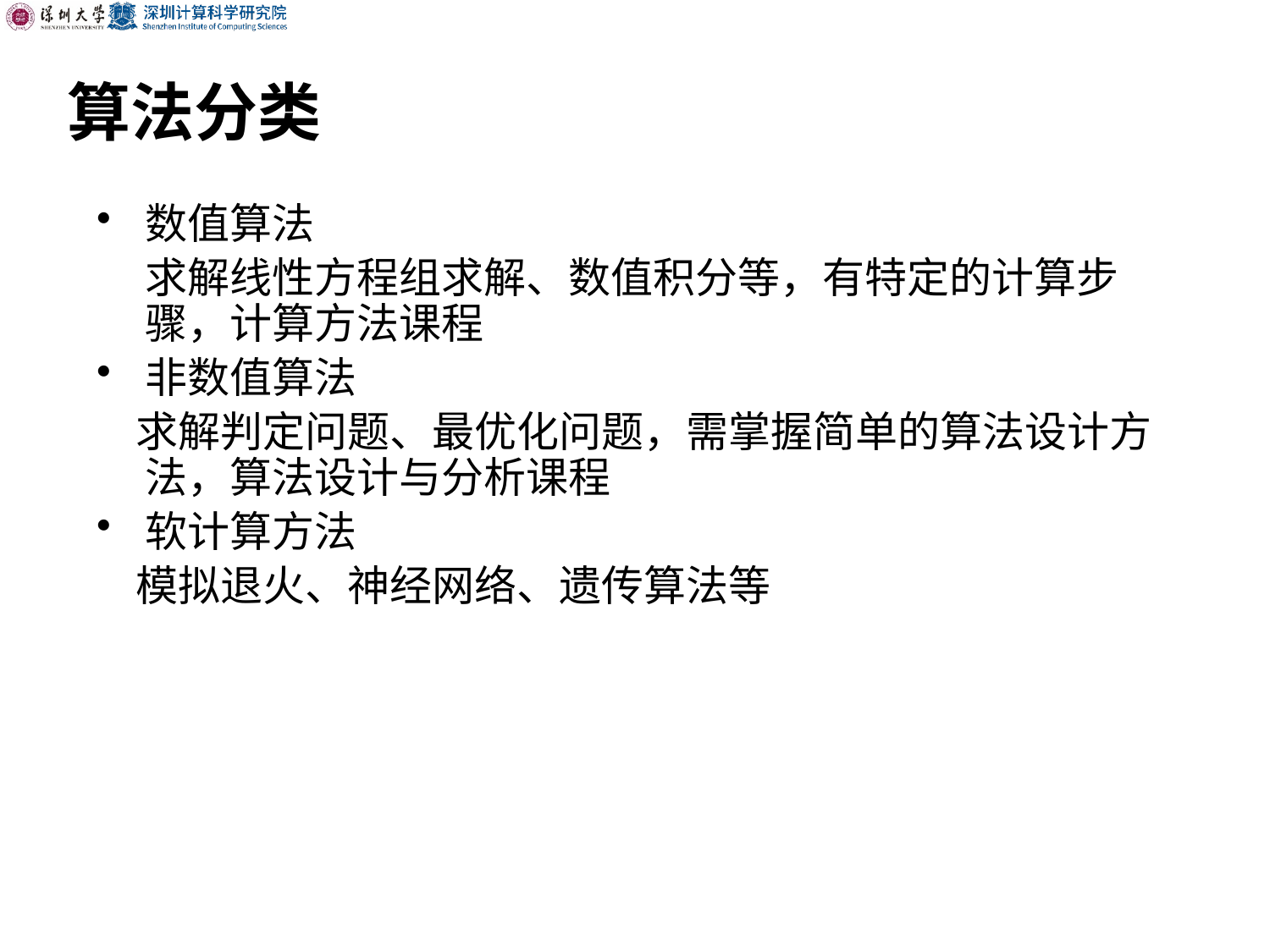

算法分类
数值算法
	求解线性方程组求解、数值积分等，有特定的计算步骤，计算方法课程
非数值算法
   求解判定问题、最优化问题，需掌握简单的算法设计方法，算法设计与分析课程
软计算方法
   模拟退火、神经网络、遗传算法等